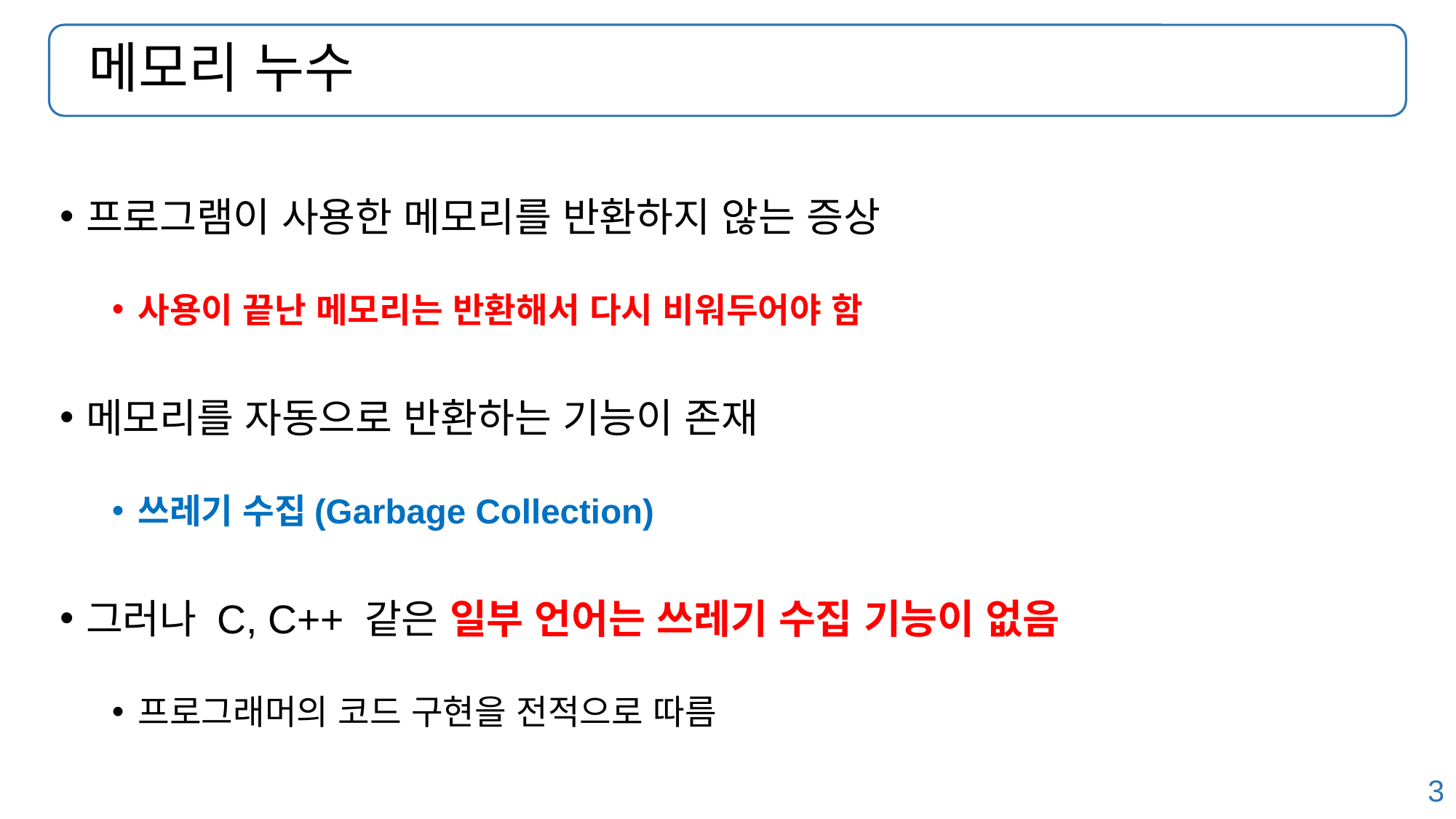

# 메모리 누수
프로그램이 사용한 메모리를 반환하지 않는 증상
사용이 끝난 메모리는 반환해서 다시 비워두어야 함
메모리를 자동으로 반환하는 기능이 존재
쓰레기 수집(Garbage Collection)
그러나 C, C++ 같은 일부 언어는 쓰레기 수집 기능이 없음
프로그래머의 코드 구현을 전적으로 따름